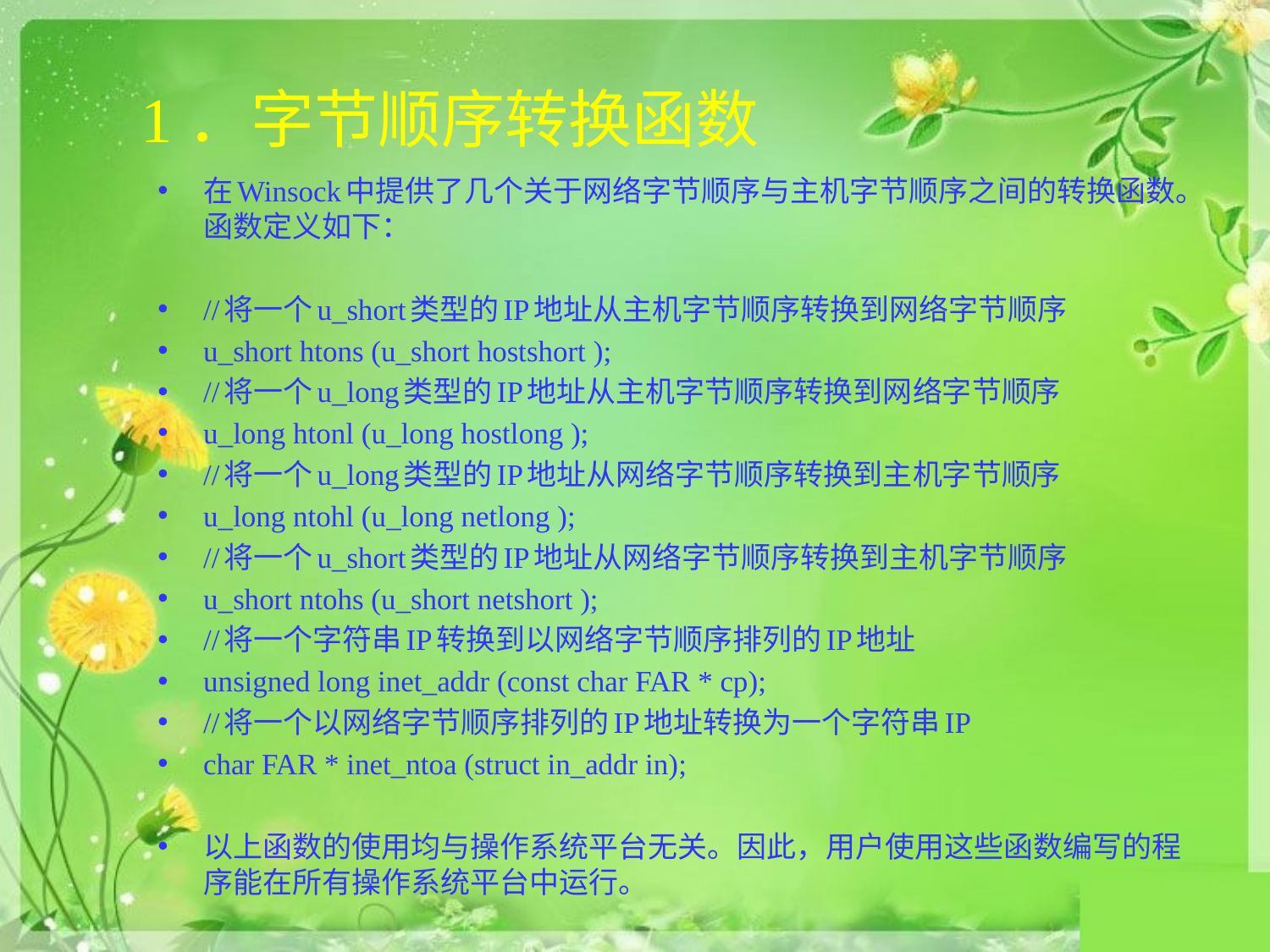

# 1．字节顺序转换函数
在Winsock中提供了几个关于网络字节顺序与主机字节顺序之间的转换函数。函数定义如下：

//将一个u_short类型的IP地址从主机字节顺序转换到网络字节顺序
u_short htons (u_short hostshort );
//将一个u_long类型的IP地址从主机字节顺序转换到网络字节顺序
u_long htonl (u_long hostlong );
//将一个u_long类型的IP地址从网络字节顺序转换到主机字节顺序
u_long ntohl (u_long netlong );
//将一个u_short类型的IP地址从网络字节顺序转换到主机字节顺序
u_short ntohs (u_short netshort );
//将一个字符串IP转换到以网络字节顺序排列的IP地址
unsigned long inet_addr (const char FAR * cp);
//将一个以网络字节顺序排列的IP地址转换为一个字符串IP
char FAR * inet_ntoa (struct in_addr in);

以上函数的使用均与操作系统平台无关。因此，用户使用这些函数编写的程序能在所有操作系统平台中运行。